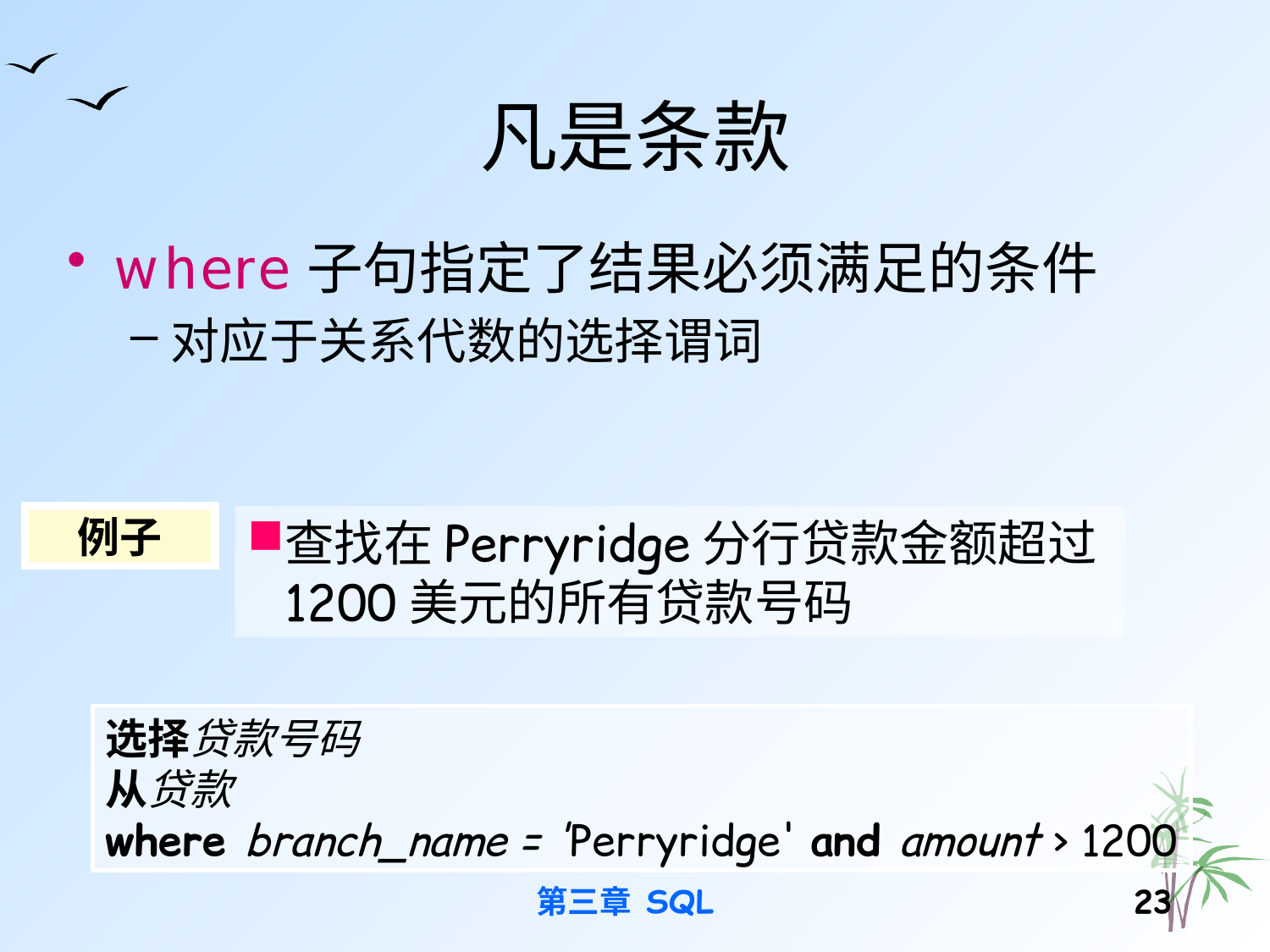

# 凡是条款
where子句指定了结果必须满足的条件
对应于关系代数的选择谓词
例子
查找在Perryridge分行贷款金额超过1200美元的所有贷款号码
选择贷款号码
从贷款
where branch_name = 'Perryridge' and amount > 1200
第三章 SQL
23